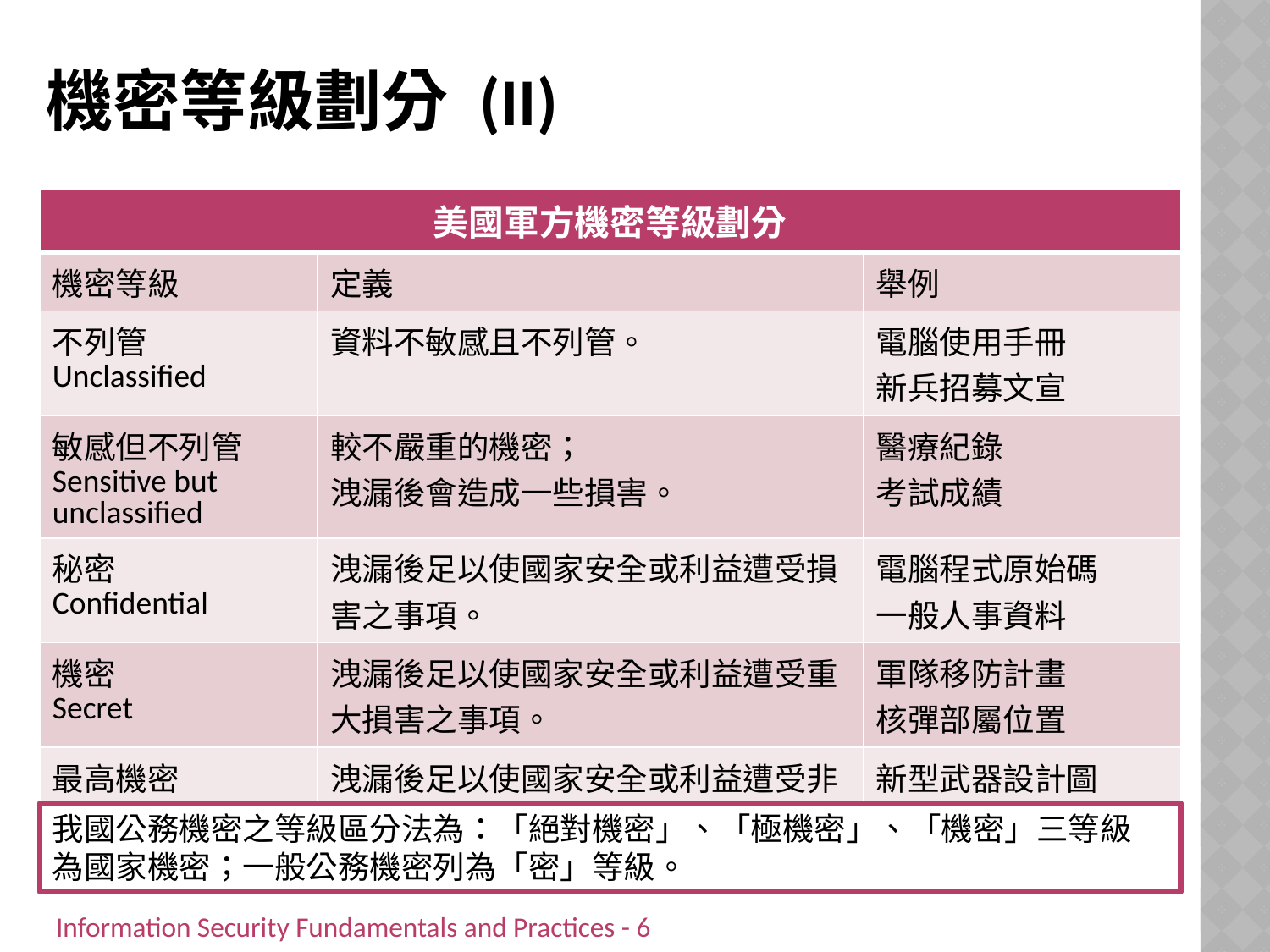

# 機密等級劃分 (II)
| 美國軍方機密等級劃分 |  |  |
| --- | --- | --- |
| 機密等級 | 定義 | 舉例 |
| 不列管 Unclassified | 資料不敏感且不列管。 | 電腦使用手冊 新兵招募文宣 |
| 敏感但不列管 Sensitive but unclassified | 較不嚴重的機密； 洩漏後會造成一些損害。 | 醫療紀錄 考試成績 |
| 秘密 Confidential | 洩漏後足以使國家安全或利益遭受損害之事項。 | 電腦程式原始碼 一般人事資料 |
| 機密 Secret | 洩漏後足以使國家安全或利益遭受重大損害之事項。 | 軍隊移防計畫 核彈部屬位置 |
| 最高機密 Top secret | 洩漏後足以使國家安全或利益遭受非常重大損害之事項。 | 新型武器設計圖 核彈發射密碼 |
我國公務機密之等級區分法為：「絕對機密」、「極機密」、「機密」三等級
為國家機密；一般公務機密列為「密」等級。